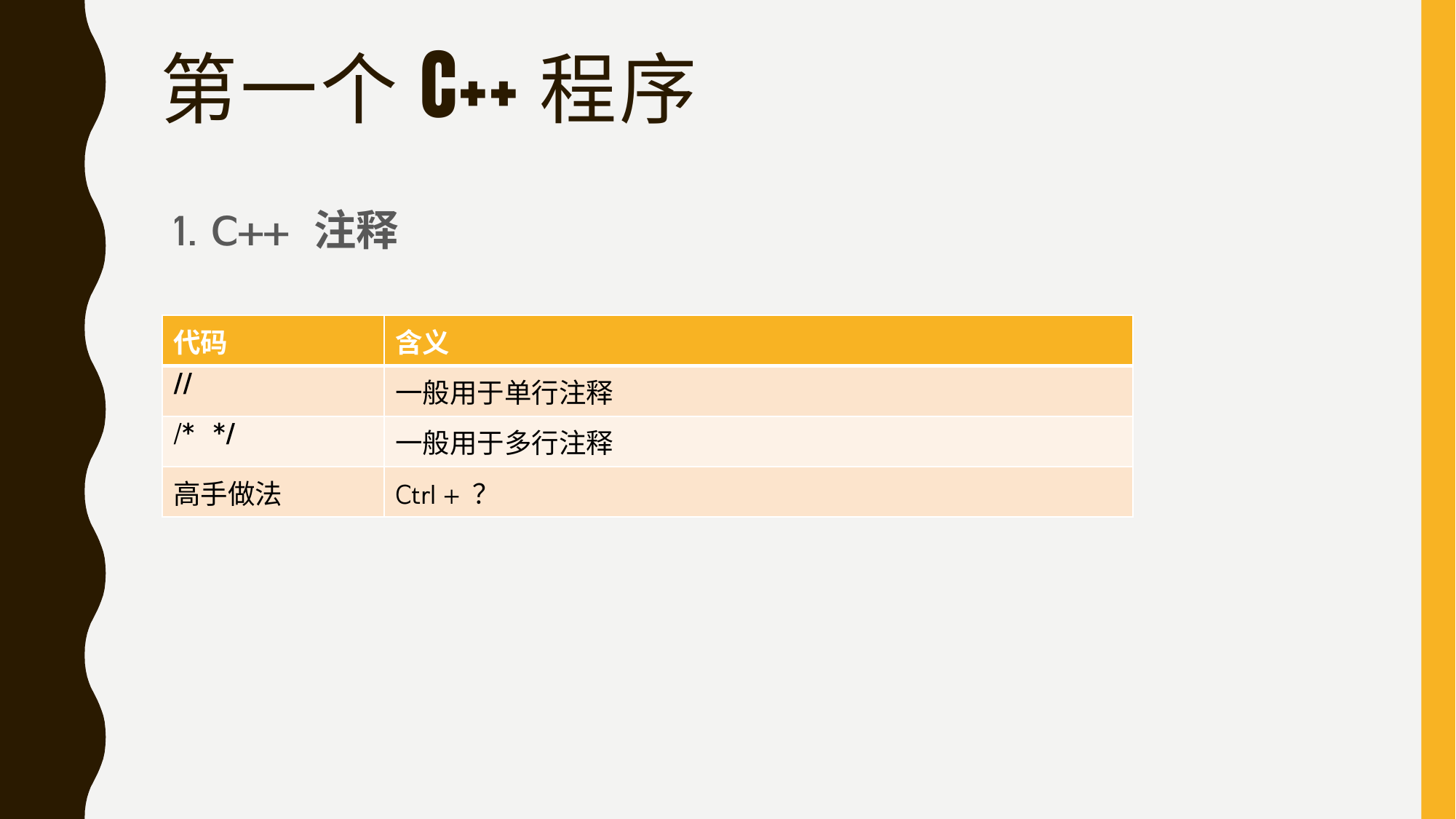

# 第一个C++程序
1. C++ 注释

| 代码 | 含义 |
| --- | --- |
| // | 一般用于单行注释 |
| /\* \*/ | 一般用于多行注释 |
| 高手做法 | Ctrl + ？ |